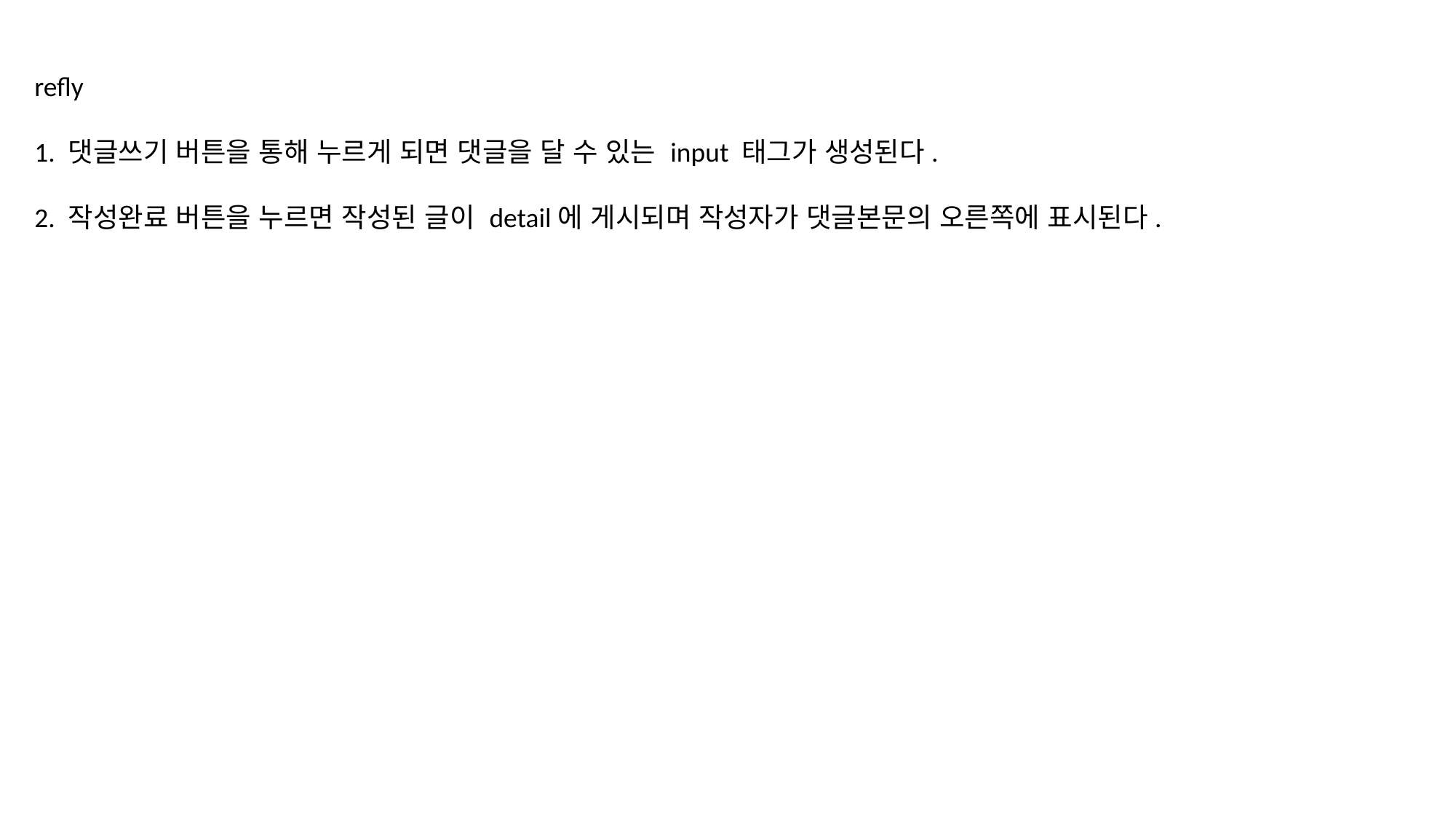

refly

1. 댓글쓰기 버튼을 통해 누르게 되면 댓글을 달 수 있는 input 태그가 생성된다.

2. 작성완료 버튼을 누르면 작성된 글이 detail에 게시되며 작성자가 댓글본문의 오른쪽에 표시된다.